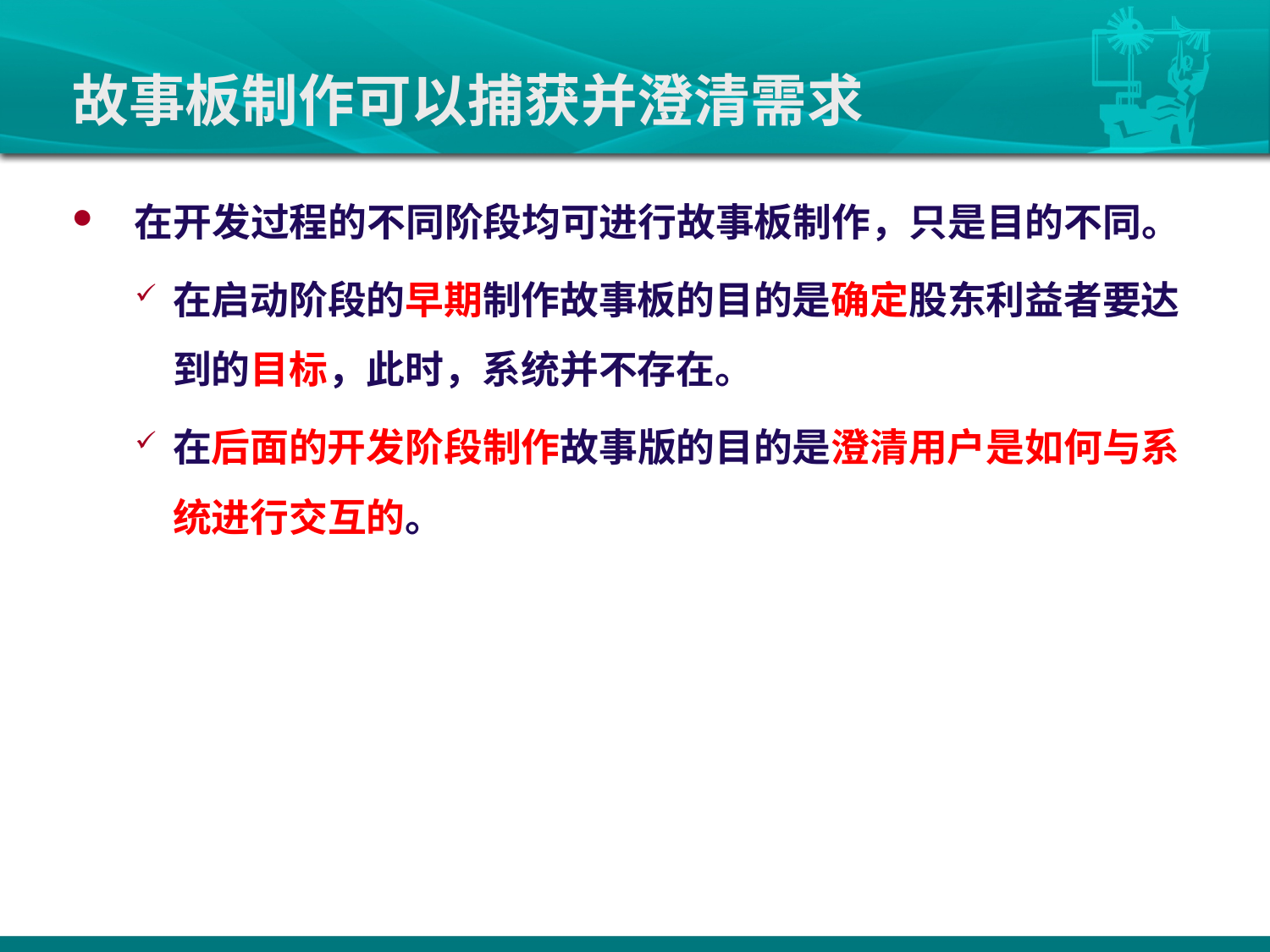

# 故事板制作可以捕获并澄清需求
在开发过程的不同阶段均可进行故事板制作，只是目的不同。
在启动阶段的早期制作故事板的目的是确定股东利益者要达到的目标，此时，系统并不存在。
在后面的开发阶段制作故事版的目的是澄清用户是如何与系统进行交互的。